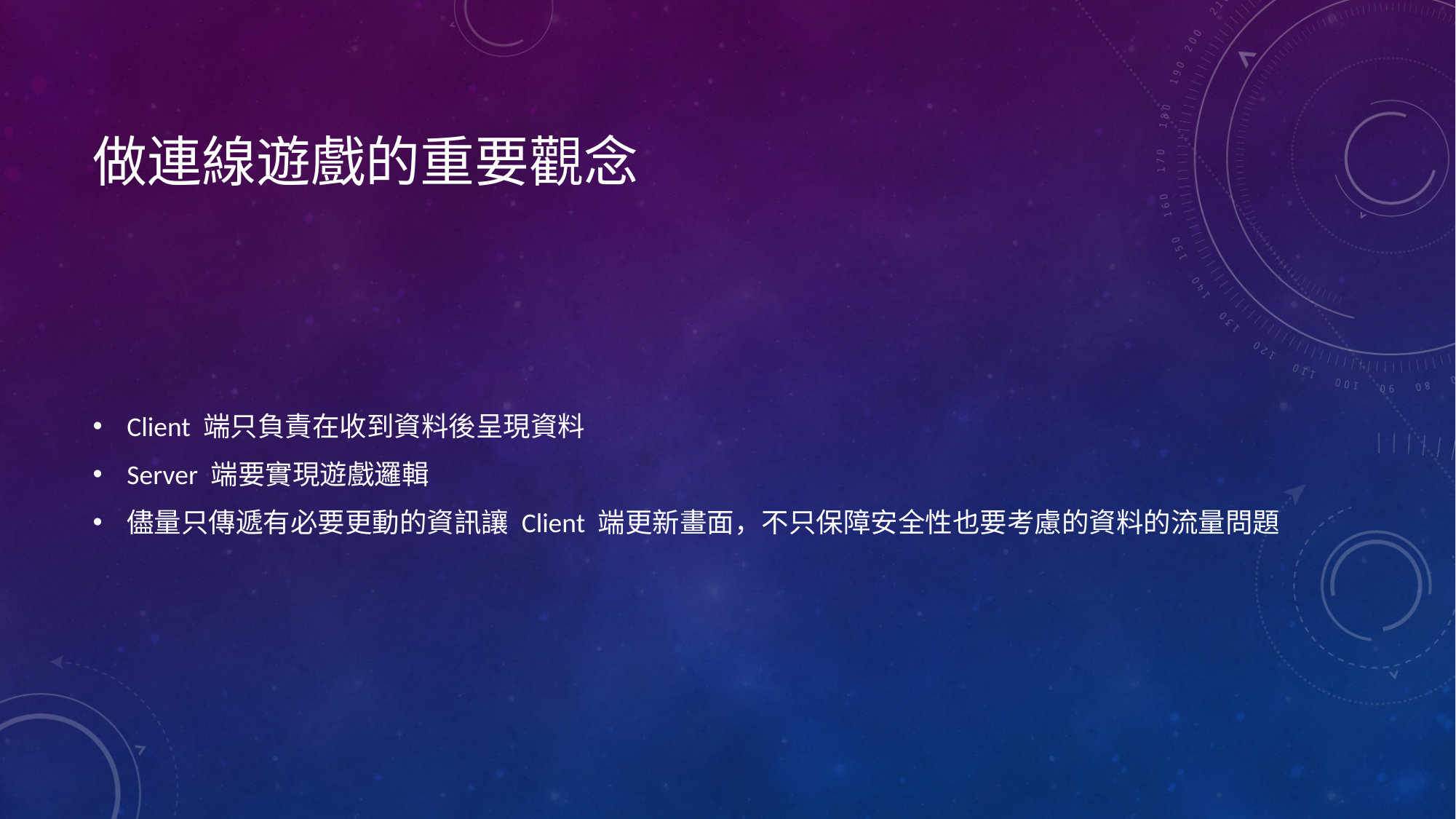

# 做連線遊戲的重要觀念
Client 端只負責在收到資料後呈現資料
Server 端要實現遊戲邏輯
儘量只傳遞有必要更動的資訊讓 Client 端更新畫面，不只保障安全性也要考慮的資料的流量問題